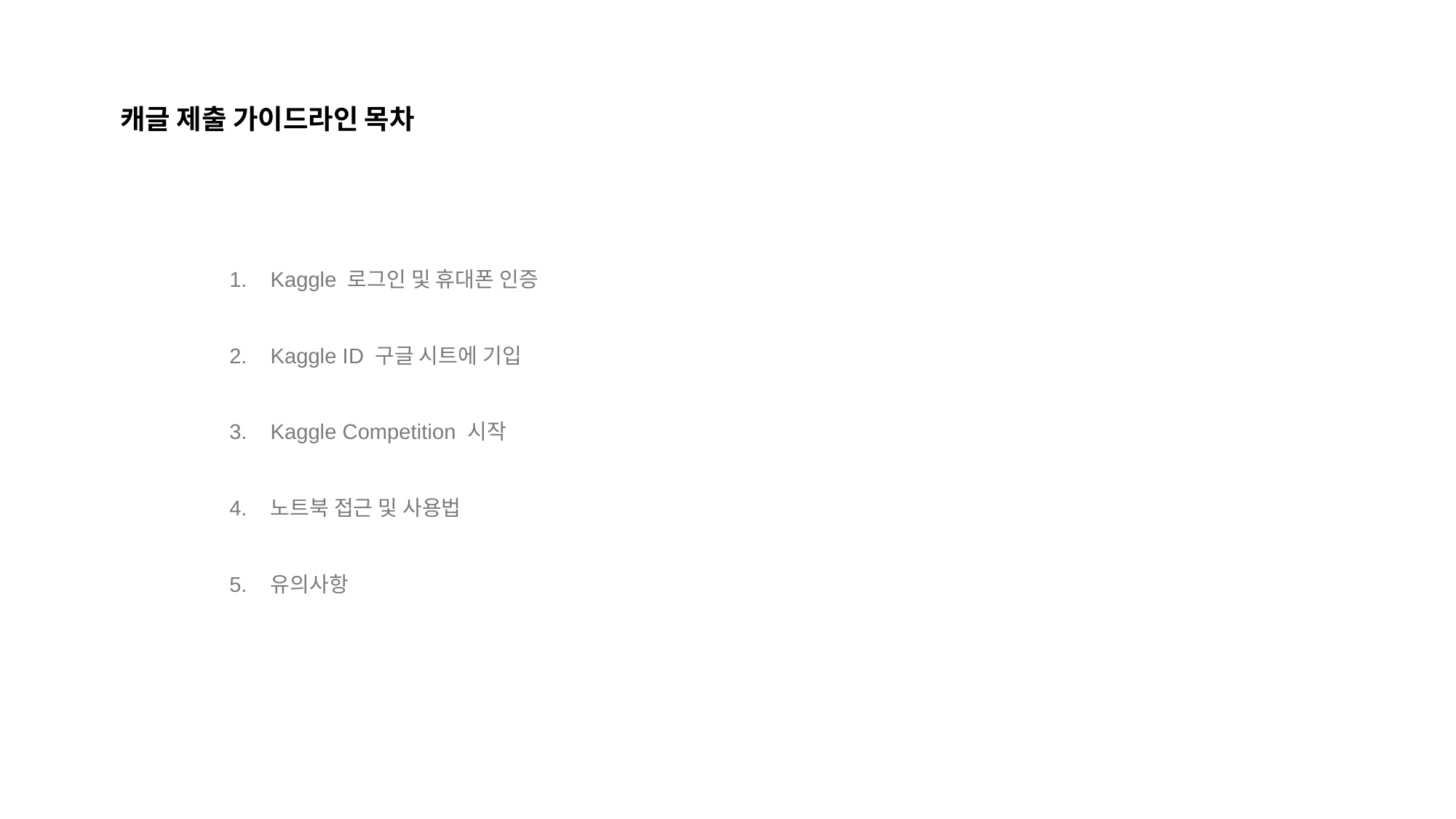

캐글 제출 가이드라인 목차

Kaggle 로그인 및 휴대폰 인증

Kaggle ID 구글 시트에 기입

Kaggle Competition 시작

노트북 접근 및 사용법

유의사항